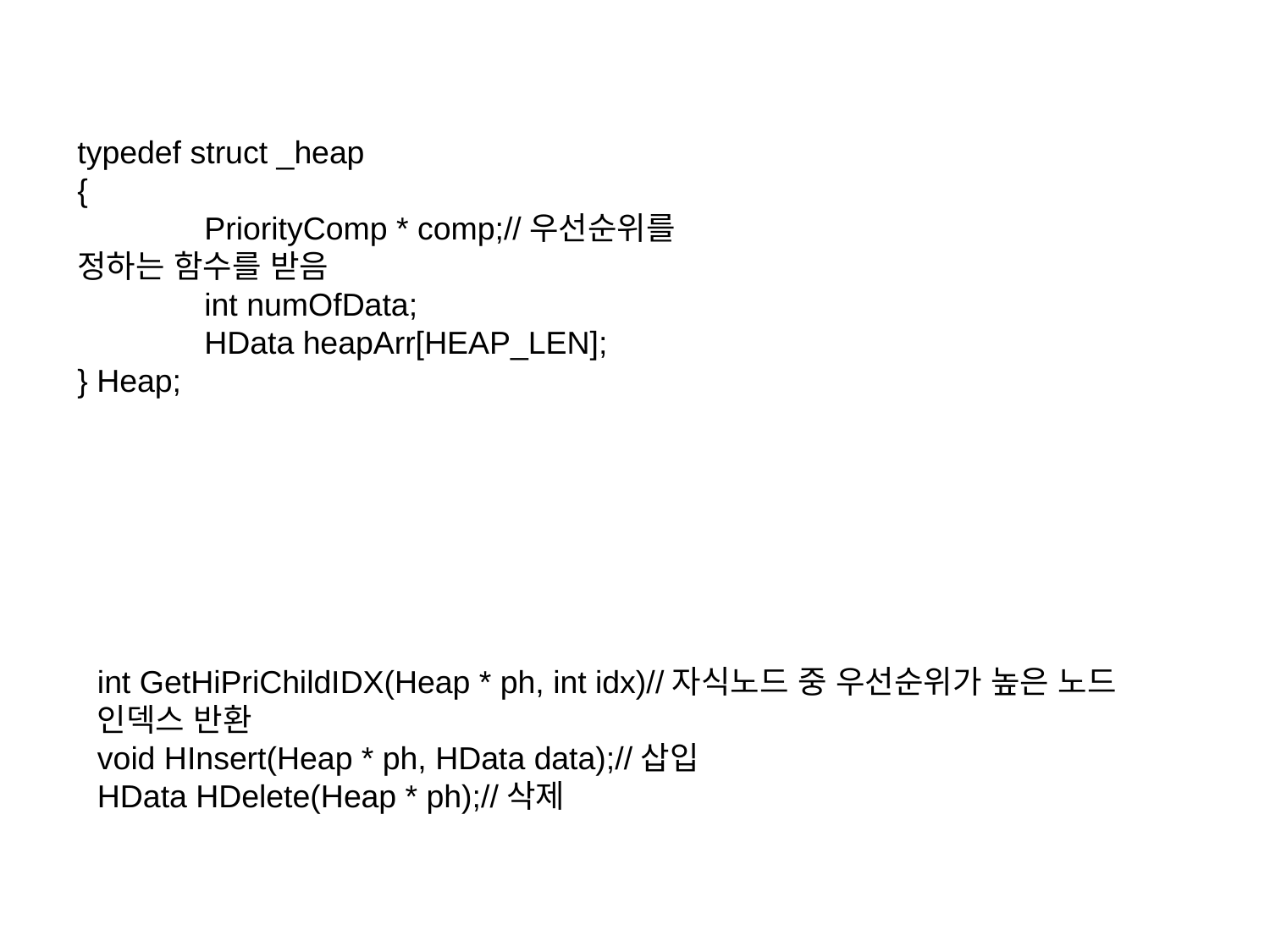

typedef struct _heap
{
	PriorityComp * comp;//우선순위를 정하는 함수를 받음
	int numOfData;
	HData heapArr[HEAP_LEN];
} Heap;
int GetHiPriChildIDX(Heap * ph, int idx)//자식노드 중 우선순위가 높은 노드 인덱스 반환
void HInsert(Heap * ph, HData data);//삽입
HData HDelete(Heap * ph);//삭제